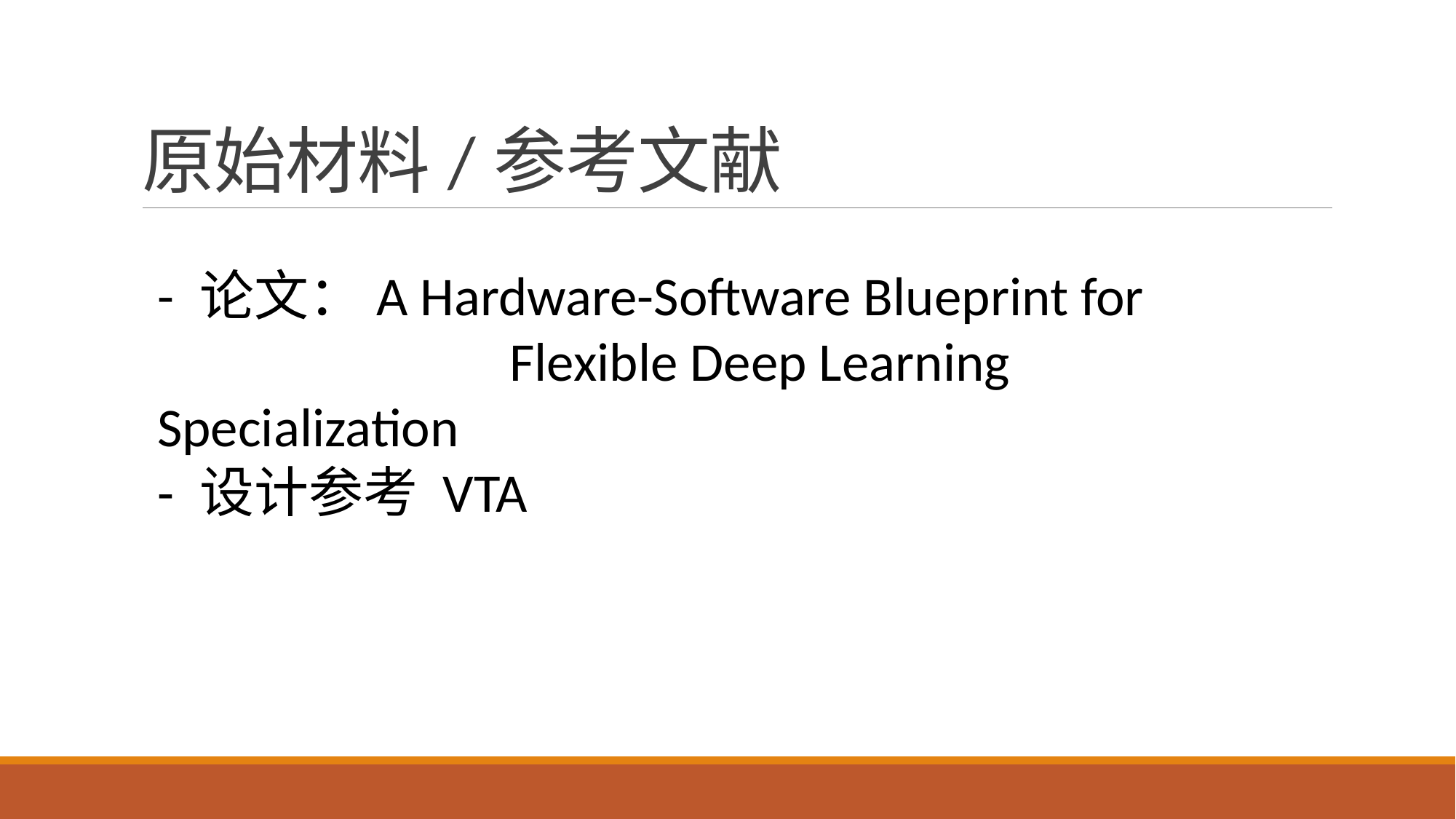

# 原始材料/参考文献
- 论文：A Hardware-Software Blueprint for
			  Flexible Deep Learning Specialization
- 设计参考 VTA